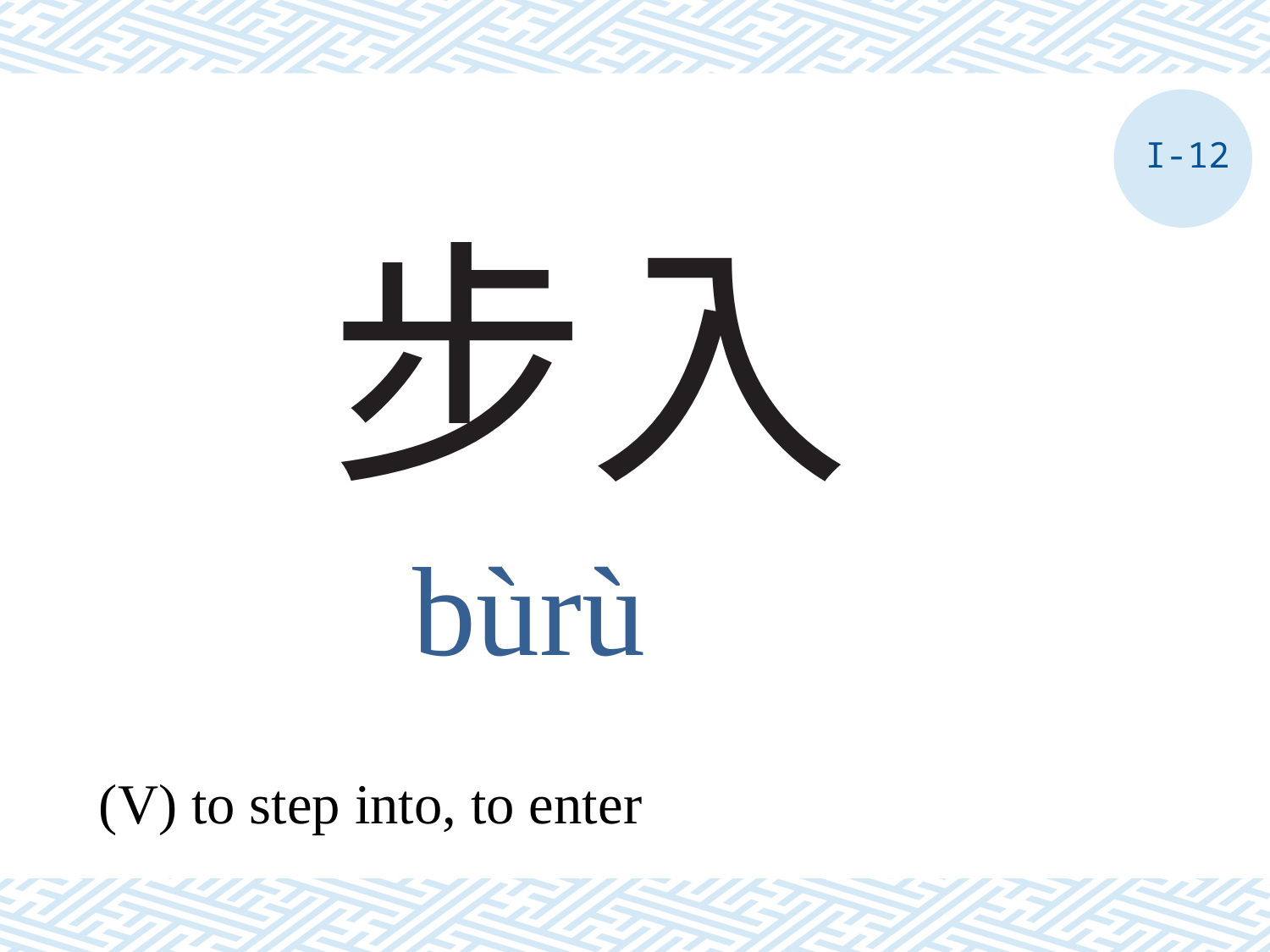

I-12

# 步入
bùrù
(V) to step into, to enter